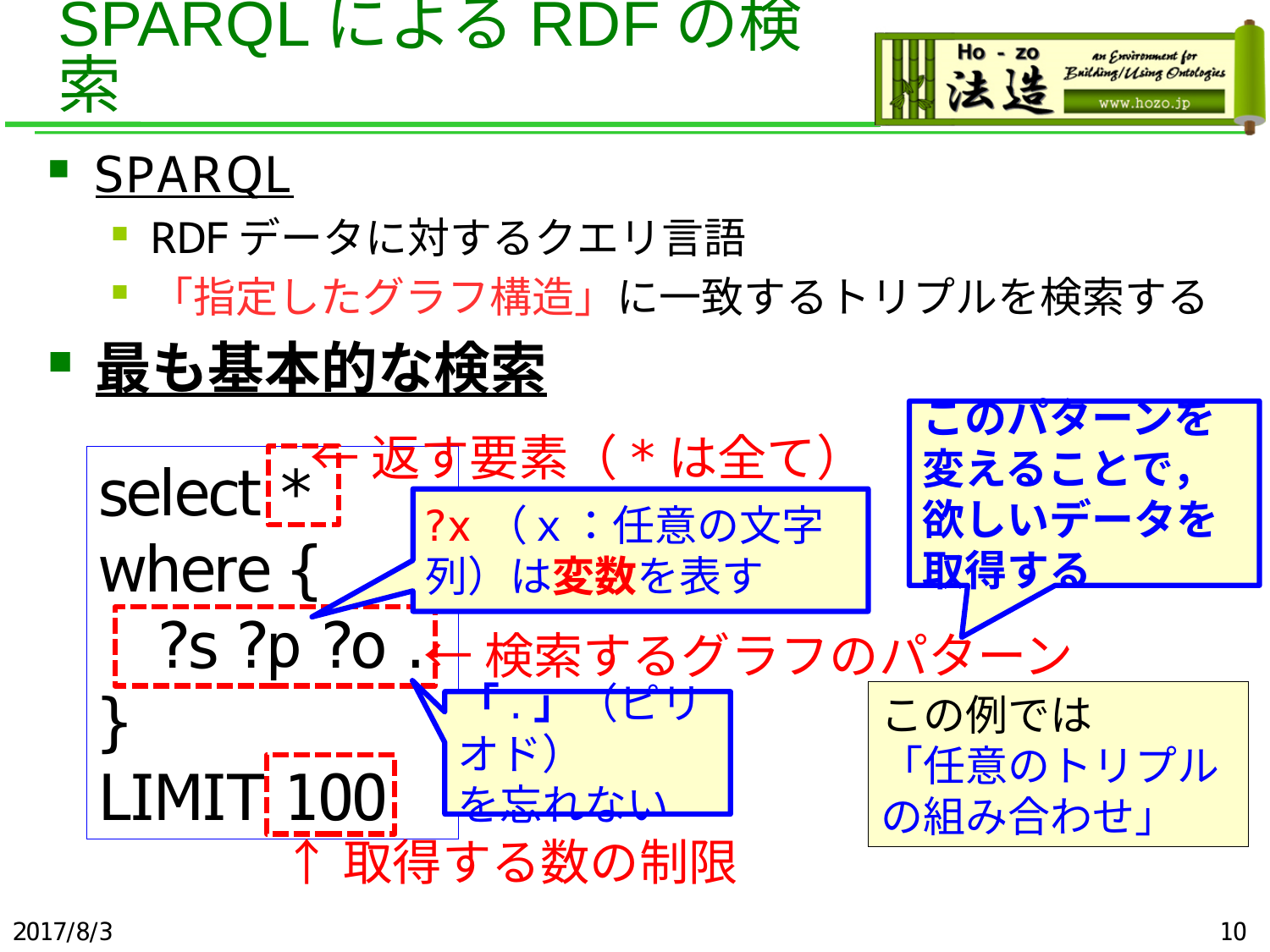

# SPARQLによるRDFの検索
SPARQL
RDFデータに対するクエリ言語
「指定したグラフ構造」に一致するトリプルを検索する
最も基本的な検索

このパターンを変えることで，欲しいデータを取得する
←返す要素（*は全て）
select *
where {
   ?s ?p ?o .
}
LIMIT 100

?x（ｘ：任意の文字列）は変数を表す

←検索するグラフのパターン
この例では
「任意のトリプルの組み合わせ」
「.」（ピリオド）
を忘れない

↑取得する数の制限
2017/8/3
10